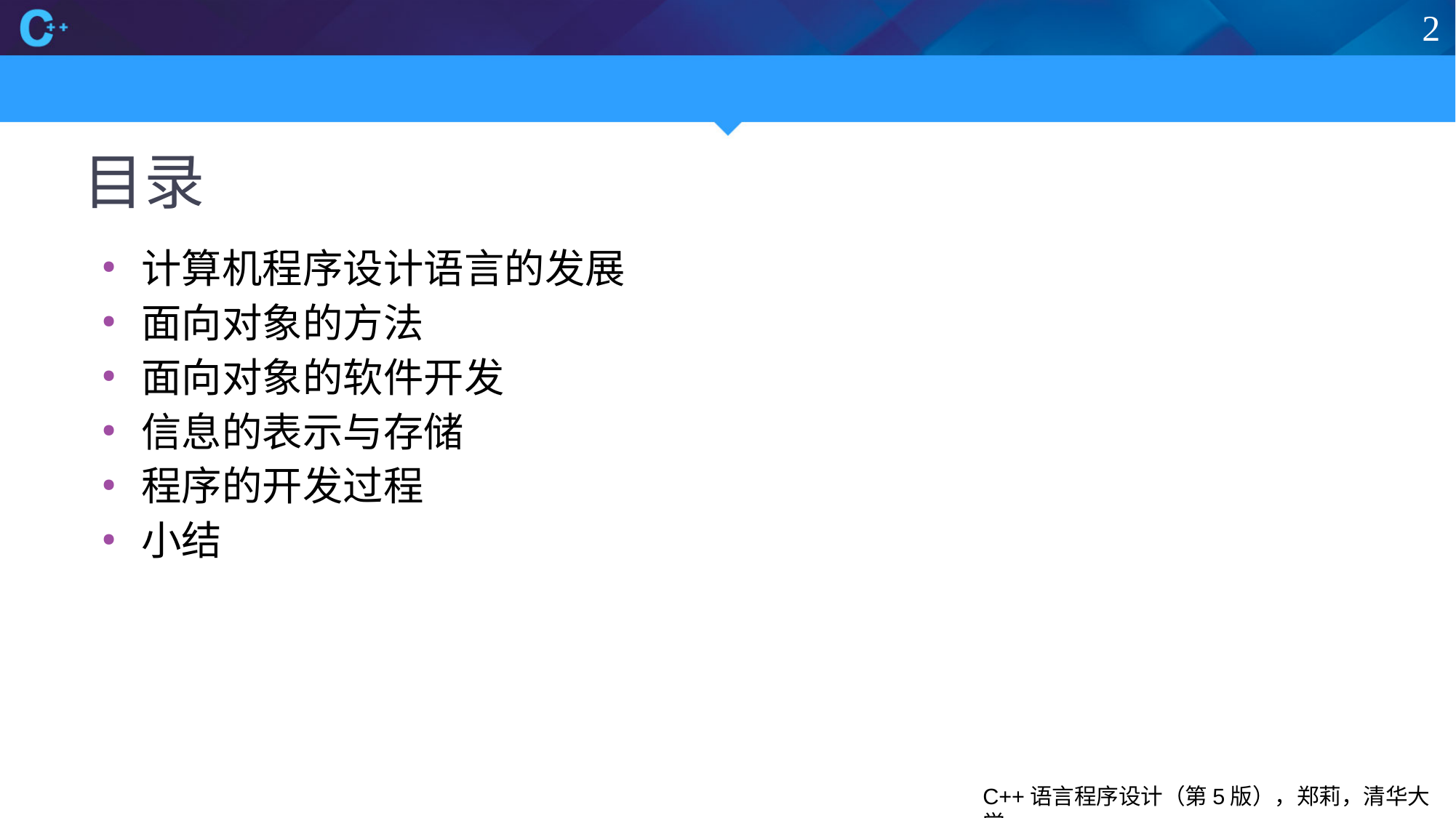

2
# 目录
计算机程序设计语言的发展
面向对象的方法
面向对象的软件开发
信息的表示与存储
程序的开发过程
小结